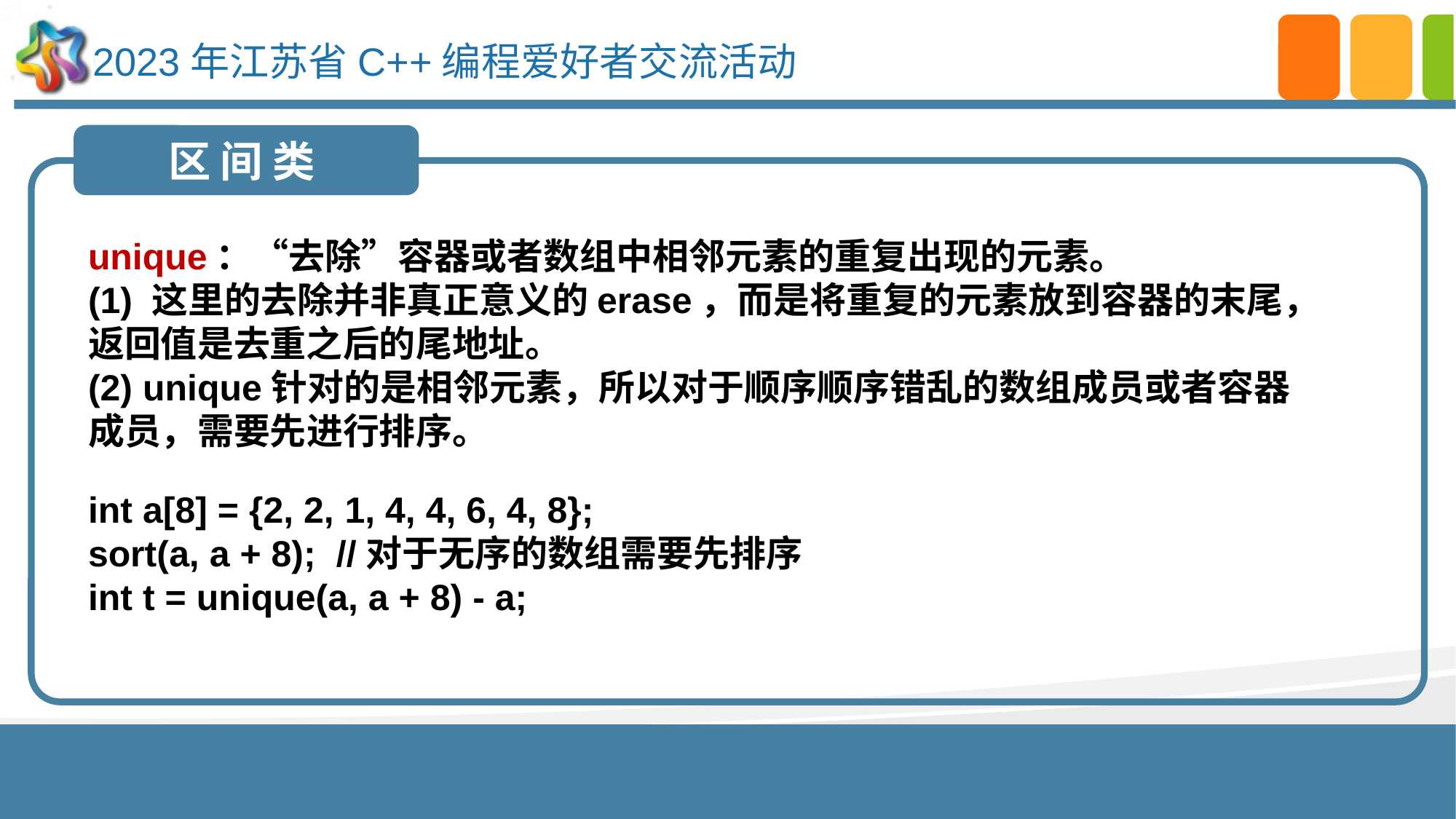

区 间 类
unique：“去除”容器或者数组中相邻元素的重复出现的元素。
(1) 这里的去除并非真正意义的erase，而是将重复的元素放到容器的末尾，返回值是去重之后的尾地址。
(2) unique针对的是相邻元素，所以对于顺序顺序错乱的数组成员或者容器成员，需要先进行排序。

int a[8] = {2, 2, 1, 4, 4, 6, 4, 8};
sort(a, a + 8);  //对于无序的数组需要先排序
int t = unique(a, a + 8) - a;